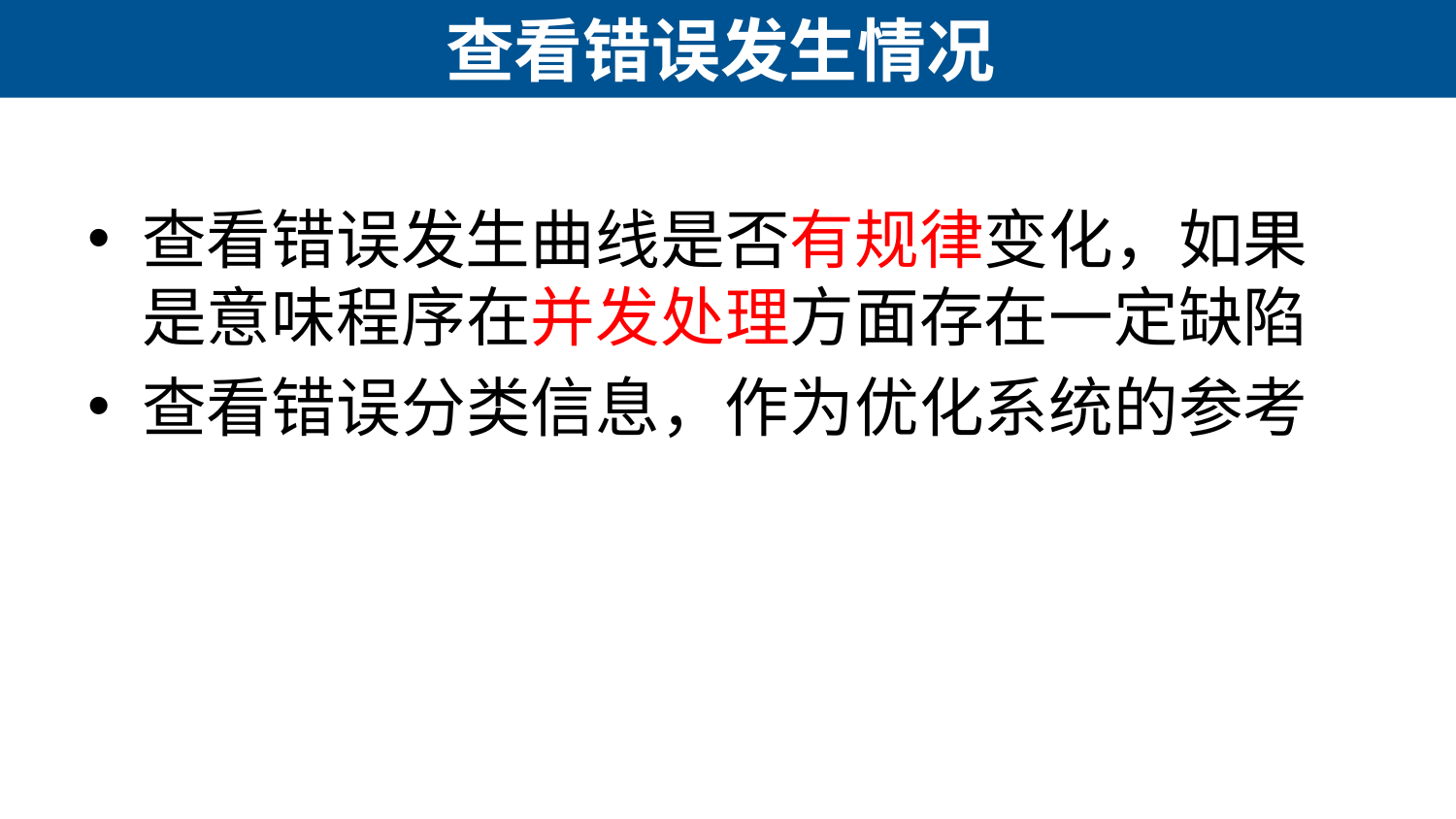

# 查看错误发生情况
查看错误发生曲线是否有规律变化，如果是意味程序在并发处理方面存在一定缺陷
查看错误分类信息，作为优化系统的参考